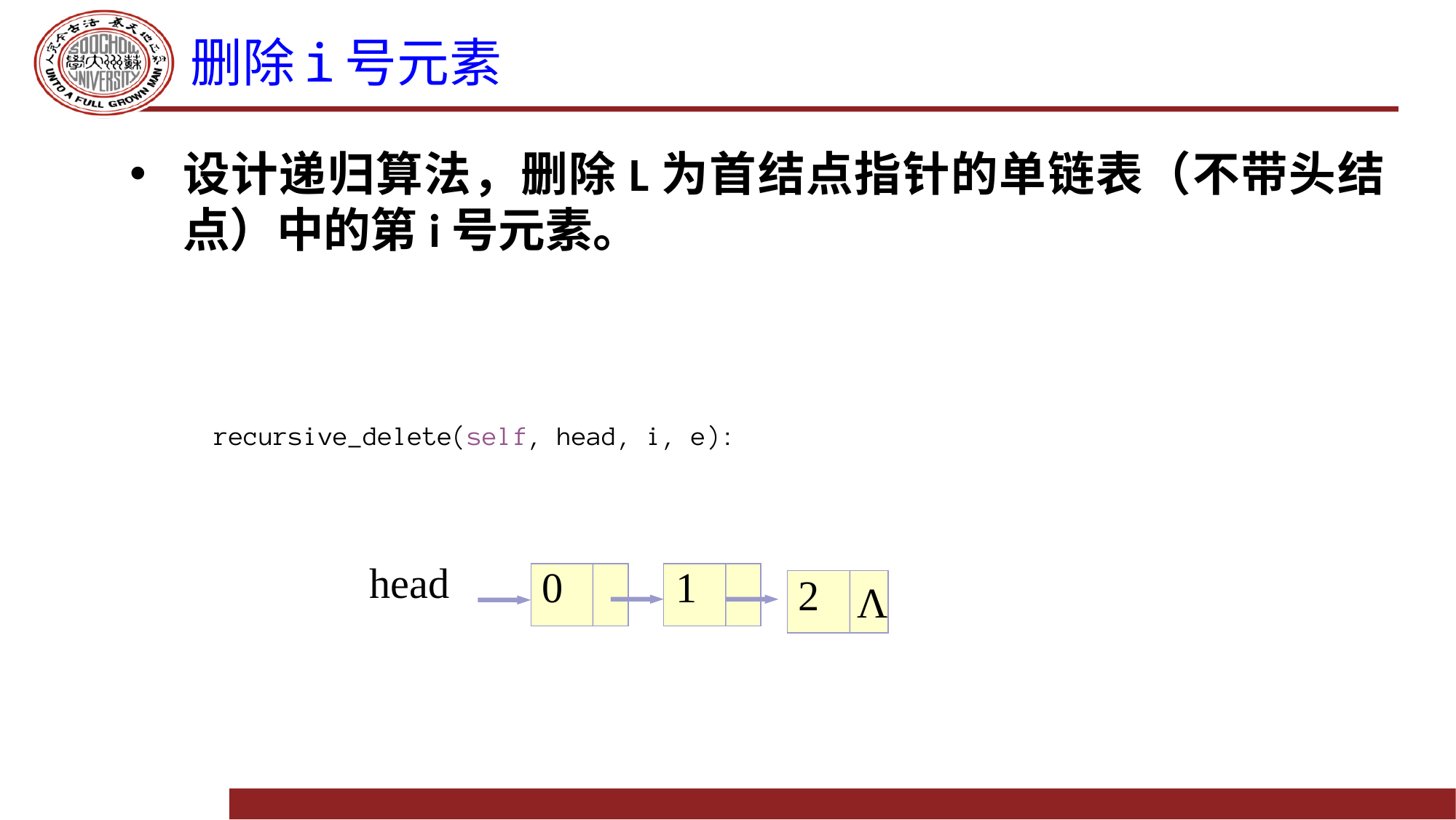

# 删除i号元素
设计递归算法，删除L为首结点指针的单链表（不带头结点）中的第i号元素。

recursive_delete(self, head, i, e):
head
0
1
2

Λ